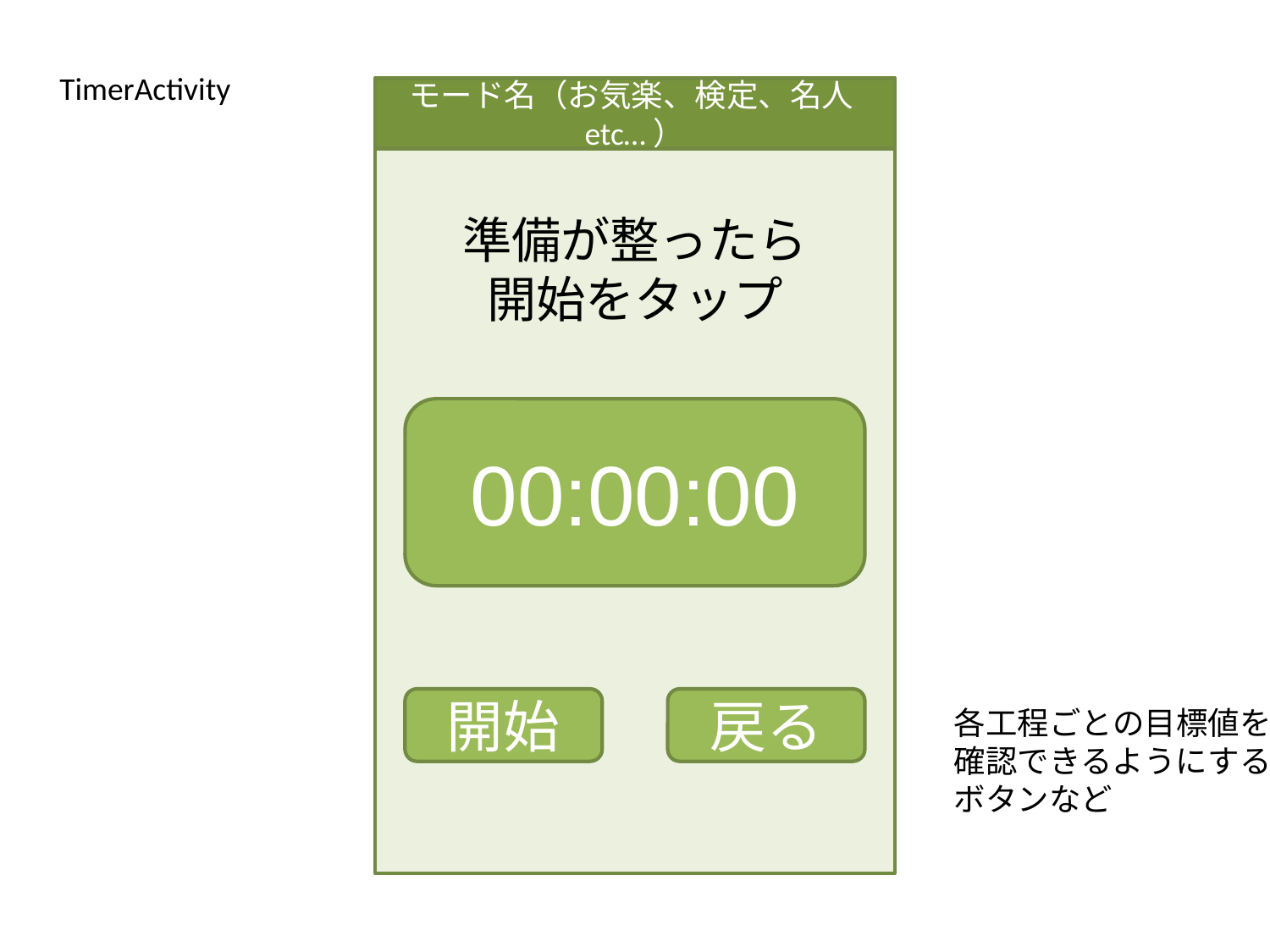

TimerActivity

モード名（お気楽、検定、名人etc…）
準備が整ったら
開始をタップ
00:00:00
開始
戻る
各工程ごとの目標値を確認できるようにする
ボタンなど